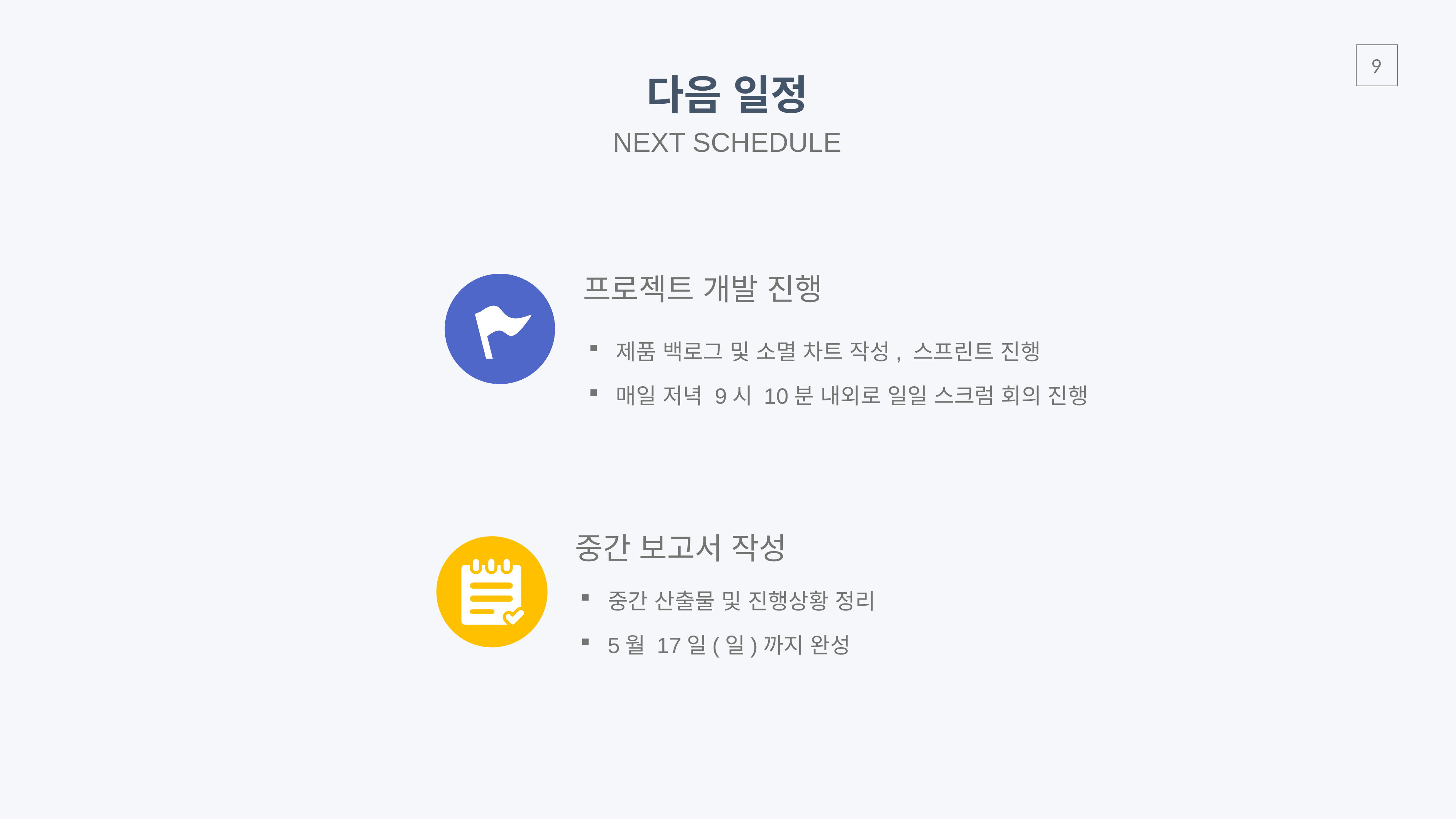

다음 일정
NEXT SCHEDULE
프로젝트 개발 진행

제품 백로그 및 소멸 차트 작성, 스프린트 진행
매일 저녁 9시 10분 내외로 일일 스크럼 회의 진행
중간 보고서 작성

중간 산출물 및 진행상황 정리
5월 17일(일)까지 완성